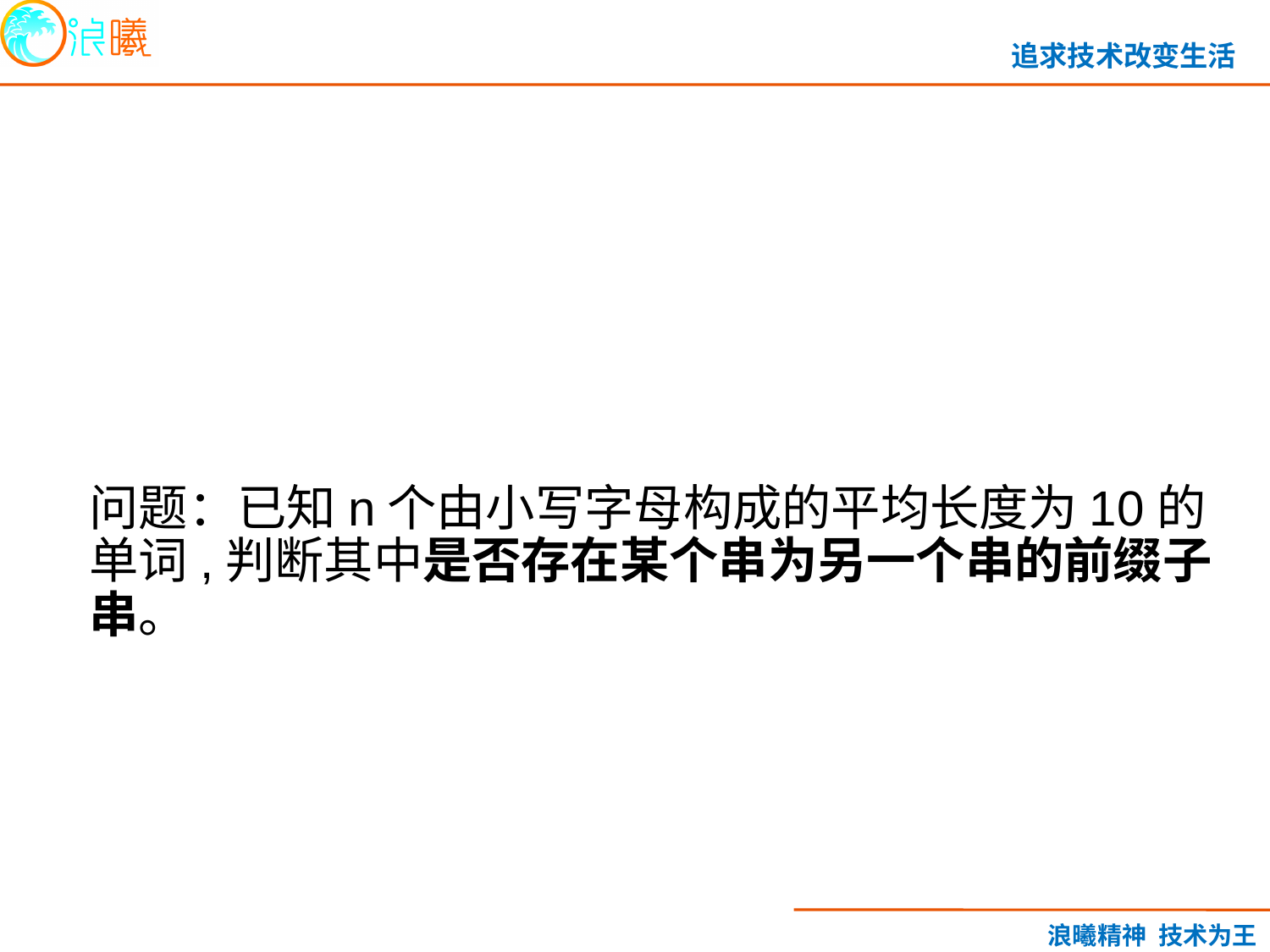

问题：已知n个由小写字母构成的平均长度为10的单词,判断其中是否存在某个串为另一个串的前缀子串。